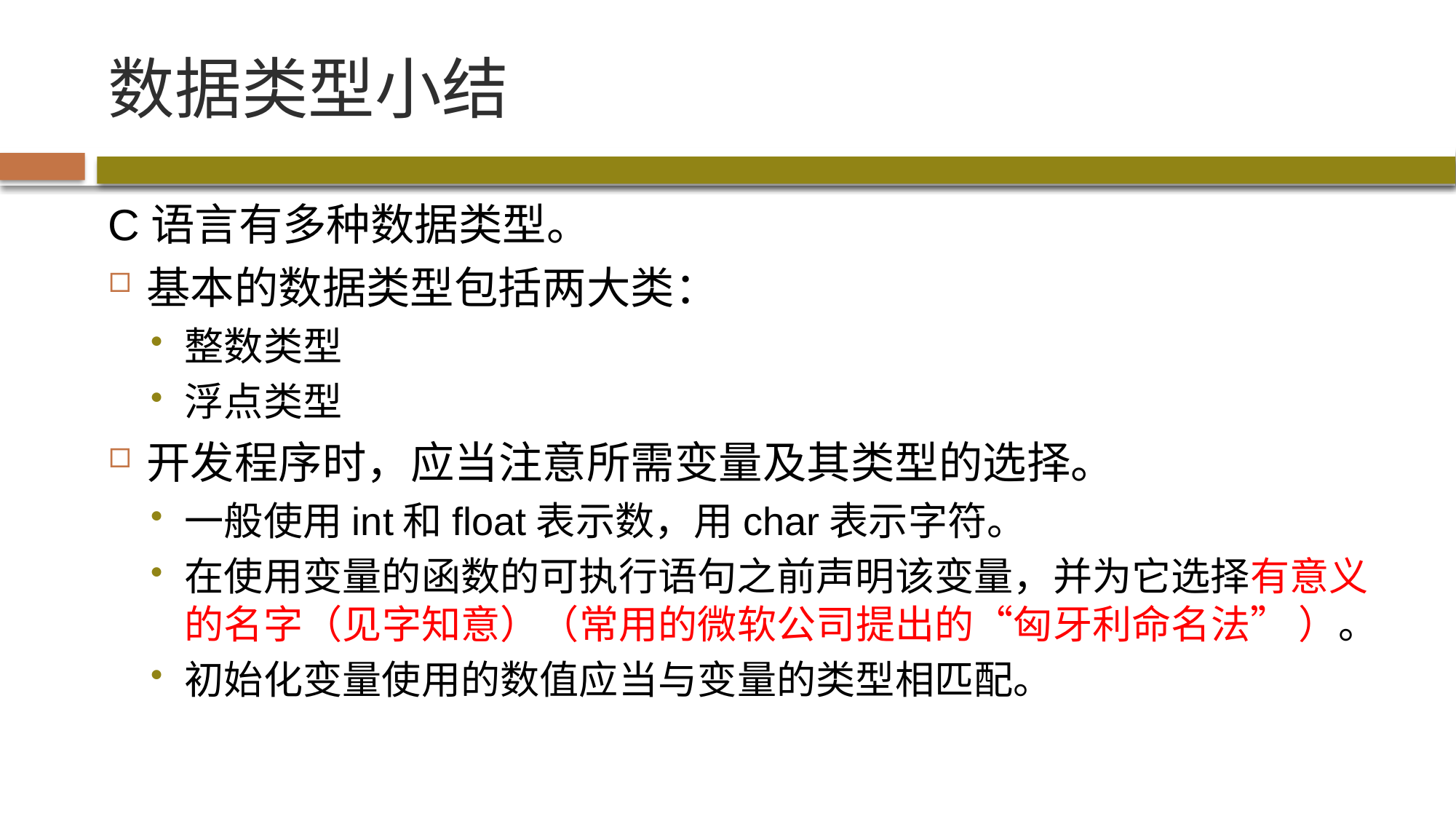

# 数据类型小结
C语言有多种数据类型。
基本的数据类型包括两大类：
整数类型
浮点类型
开发程序时，应当注意所需变量及其类型的选择。
一般使用int和float表示数，用char表示字符。
在使用变量的函数的可执行语句之前声明该变量，并为它选择有意义的名字（见字知意）（常用的微软公司提出的“匈牙利命名法” ）。
初始化变量使用的数值应当与变量的类型相匹配。